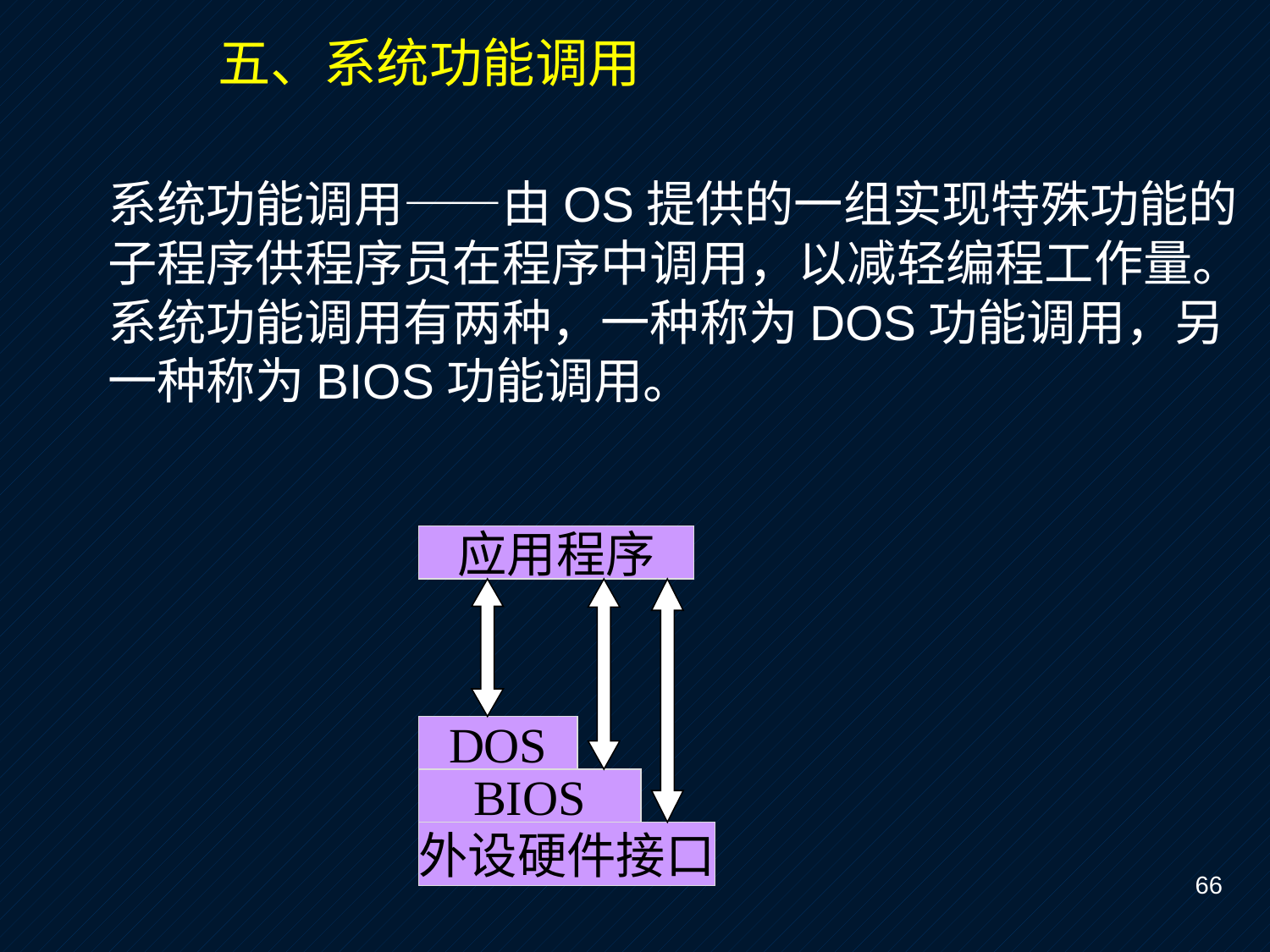

# 五、系统功能调用
系统功能调用——由OS提供的一组实现特殊功能的子程序供程序员在程序中调用，以减轻编程工作量。
系统功能调用有两种，一种称为DOS功能调用，另一种称为BIOS功能调用。
应用程序

DOS
BIOS
外设硬件接口
66